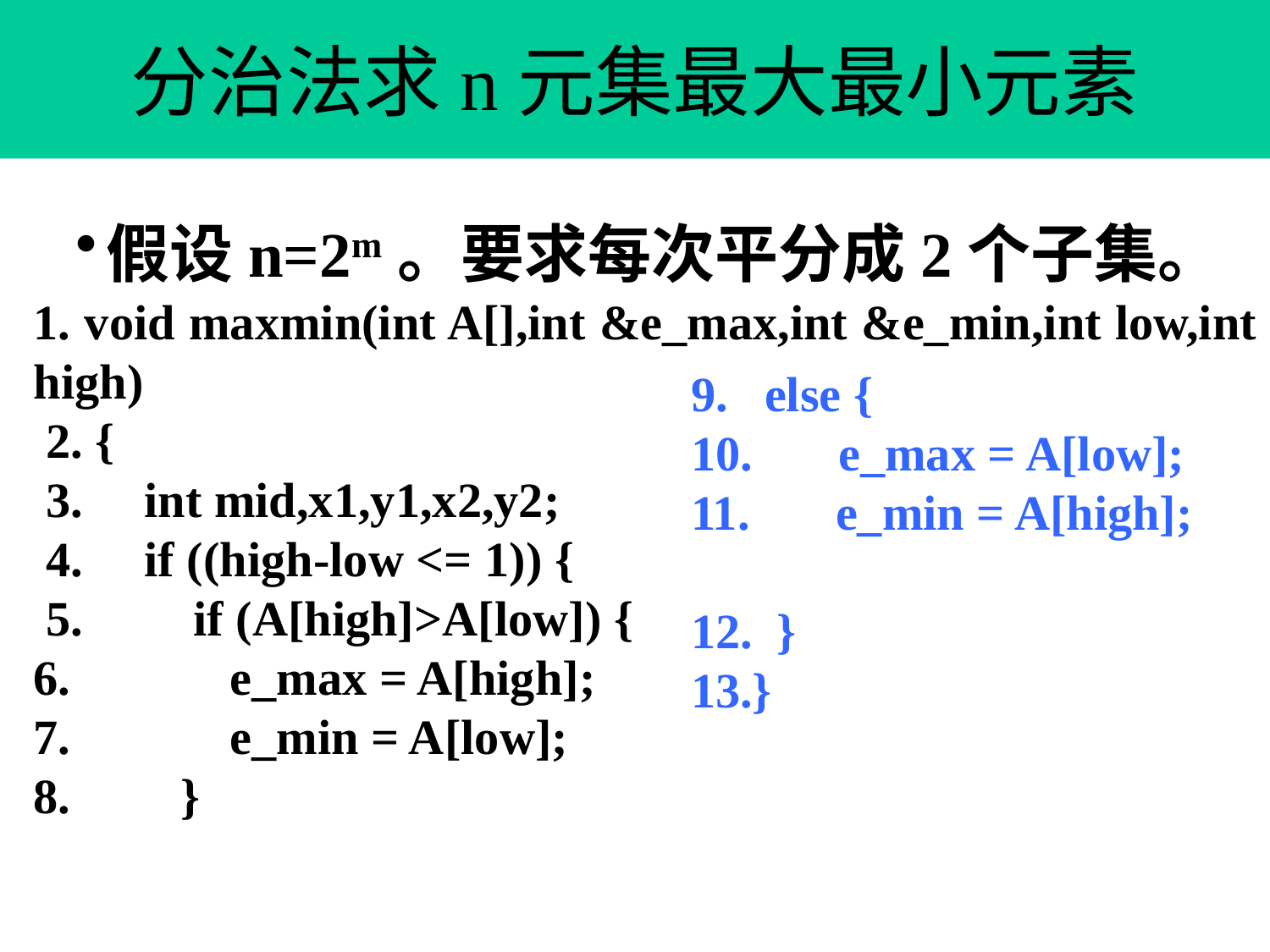

63 of
# 分治法求n元集最大最小元素
假设n=2m。要求每次平分成2个子集。
1. void maxmin(int A[],int &e_max,int &e_min,int low,int high)
 2. {
 3.     int mid,x1,y1,x2,y2;
 4.     if ((high-low <= 1)) {
 5.         if (A[high]>A[low]) {
6.             e_max = A[high];
7.             e_min = A[low];
8.         }
9.   else {
10.       e_max = A[low];
11.       e_min = A[high];
12.  }
13.}